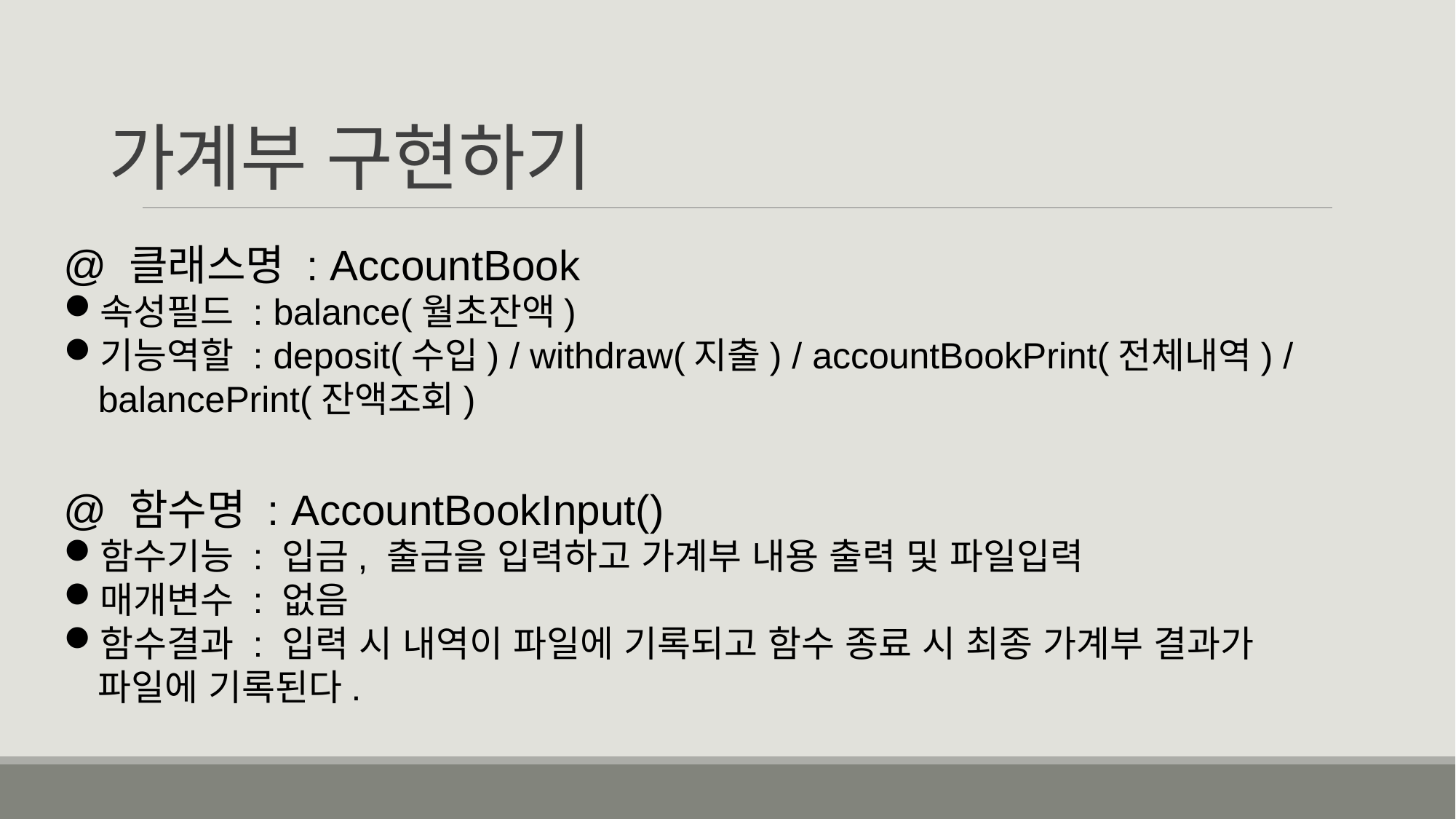

# 가계부 구현하기
@ 클래스명 : AccountBook
속성필드 : balance(월초잔액)
기능역할 : deposit(수입) / withdraw(지출) / accountBookPrint(전체내역) / balancePrint(잔액조회)
@ 함수명 : AccountBookInput()
함수기능 : 입금, 출금을 입력하고 가계부 내용 출력 및 파일입력
매개변수 : 없음
함수결과 : 입력 시 내역이 파일에 기록되고 함수 종료 시 최종 가계부 결과가 파일에 기록된다.